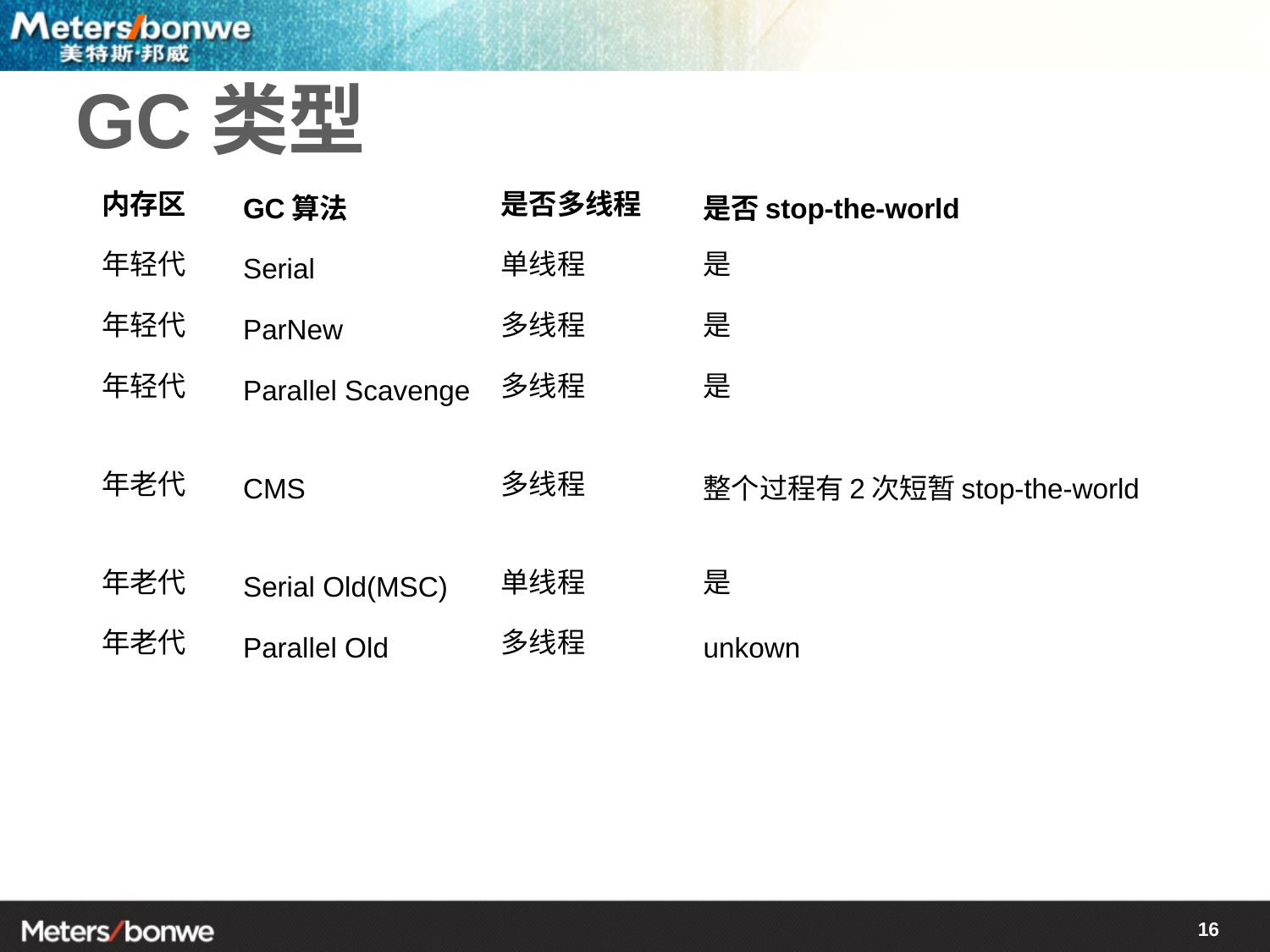

# GC类型
| 内存区 | GC算法 | 是否多线程 | 是否stop-the-world |
| --- | --- | --- | --- |
| 年轻代 | Serial | 单线程 | 是 |
| 年轻代 | ParNew | 多线程 | 是 |
| 年轻代 | Parallel Scavenge | 多线程 | 是 |
| 年老代 | CMS | 多线程 | 整个过程有2次短暂stop-the-world |
| 年老代 | Serial Old(MSC) | 单线程 | 是 |
| 年老代 | Parallel Old | 多线程 | unkown |